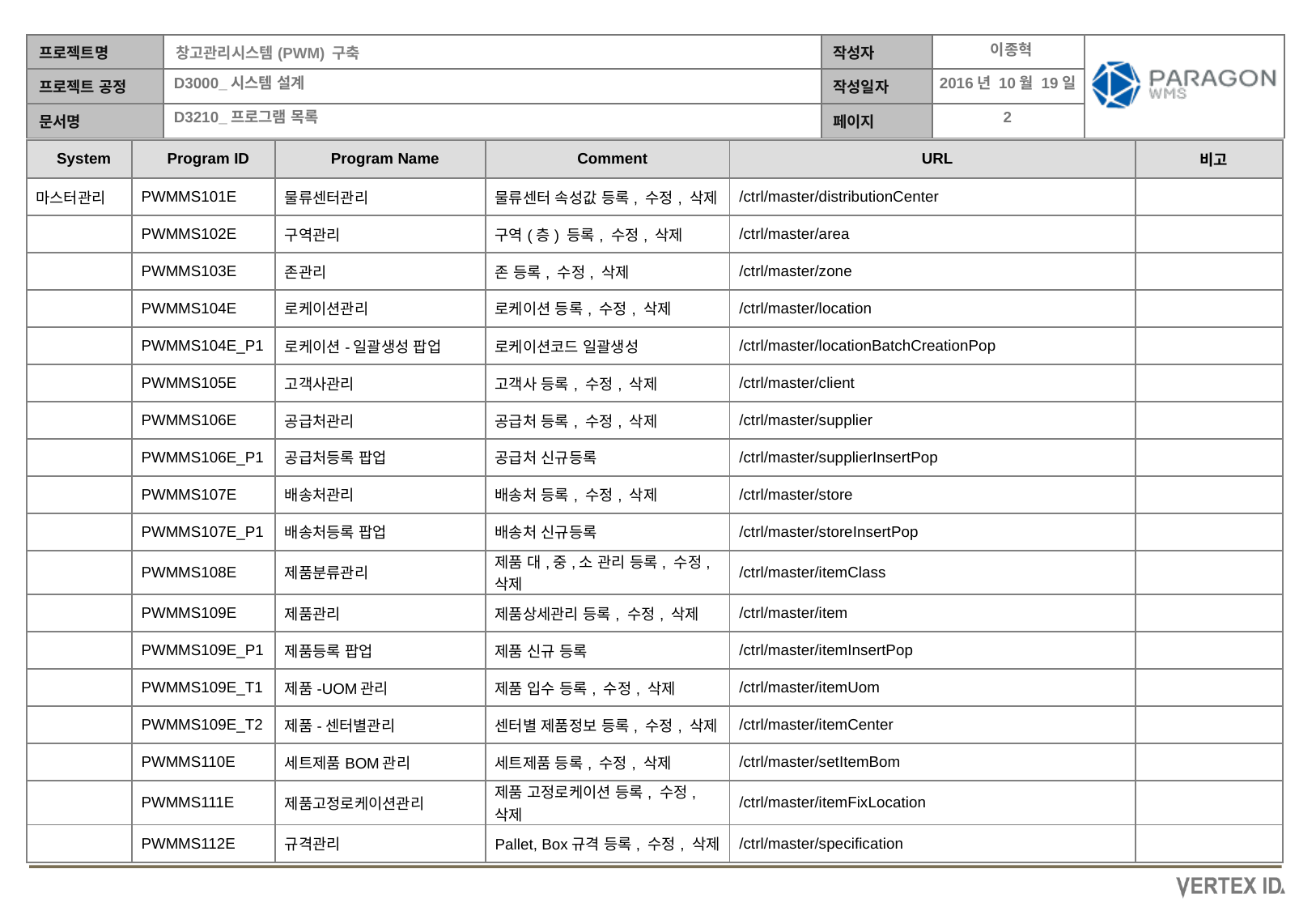

이종혁
2016년 10월 19일
| System | Program ID | Program Name | Comment | URL | 비고 |
| --- | --- | --- | --- | --- | --- |
| 마스터관리 | PWMMS101E | 물류센터관리 | 물류센터 속성값 등록, 수정, 삭제 | /ctrl/master/distributionCenter |  |
|  | PWMMS102E | 구역관리 | 구역(층) 등록, 수정, 삭제 | /ctrl/master/area |  |
|  | PWMMS103E | 존관리 | 존 등록, 수정, 삭제 | /ctrl/master/zone |  |
|  | PWMMS104E | 로케이션관리 | 로케이션 등록, 수정, 삭제 | /ctrl/master/location |  |
|  | PWMMS104E\_P1 | 로케이션-일괄생성 팝업 | 로케이션코드 일괄생성 | /ctrl/master/locationBatchCreationPop |  |
|  | PWMMS105E | 고객사관리 | 고객사 등록, 수정, 삭제 | /ctrl/master/client |  |
|  | PWMMS106E | 공급처관리 | 공급처 등록, 수정, 삭제 | /ctrl/master/supplier |  |
|  | PWMMS106E\_P1 | 공급처등록 팝업 | 공급처 신규등록 | /ctrl/master/supplierInsertPop |  |
|  | PWMMS107E | 배송처관리 | 배송처 등록, 수정, 삭제 | /ctrl/master/store |  |
|  | PWMMS107E\_P1 | 배송처등록 팝업 | 배송처 신규등록 | /ctrl/master/storeInsertPop |  |
|  | PWMMS108E | 제품분류관리 | 제품 대,중,소 관리 등록, 수정, 삭제 | /ctrl/master/itemClass |  |
|  | PWMMS109E | 제품관리 | 제품상세관리 등록, 수정, 삭제 | /ctrl/master/item |  |
|  | PWMMS109E\_P1 | 제품등록 팝업 | 제품 신규 등록 | /ctrl/master/itemInsertPop |  |
|  | PWMMS109E\_T1 | 제품-UOM관리 | 제품 입수 등록, 수정, 삭제 | /ctrl/master/itemUom |  |
|  | PWMMS109E\_T2 | 제품-센터별관리 | 센터별 제품정보 등록, 수정, 삭제 | /ctrl/master/itemCenter |  |
|  | PWMMS110E | 세트제품BOM관리 | 세트제품 등록, 수정, 삭제 | /ctrl/master/setItemBom |  |
|  | PWMMS111E | 제품고정로케이션관리 | 제품 고정로케이션 등록, 수정, 삭제 | /ctrl/master/itemFixLocation |  |
|  | PWMMS112E | 규격관리 | Pallet, Box규격 등록, 수정, 삭제 | /ctrl/master/specification |  |